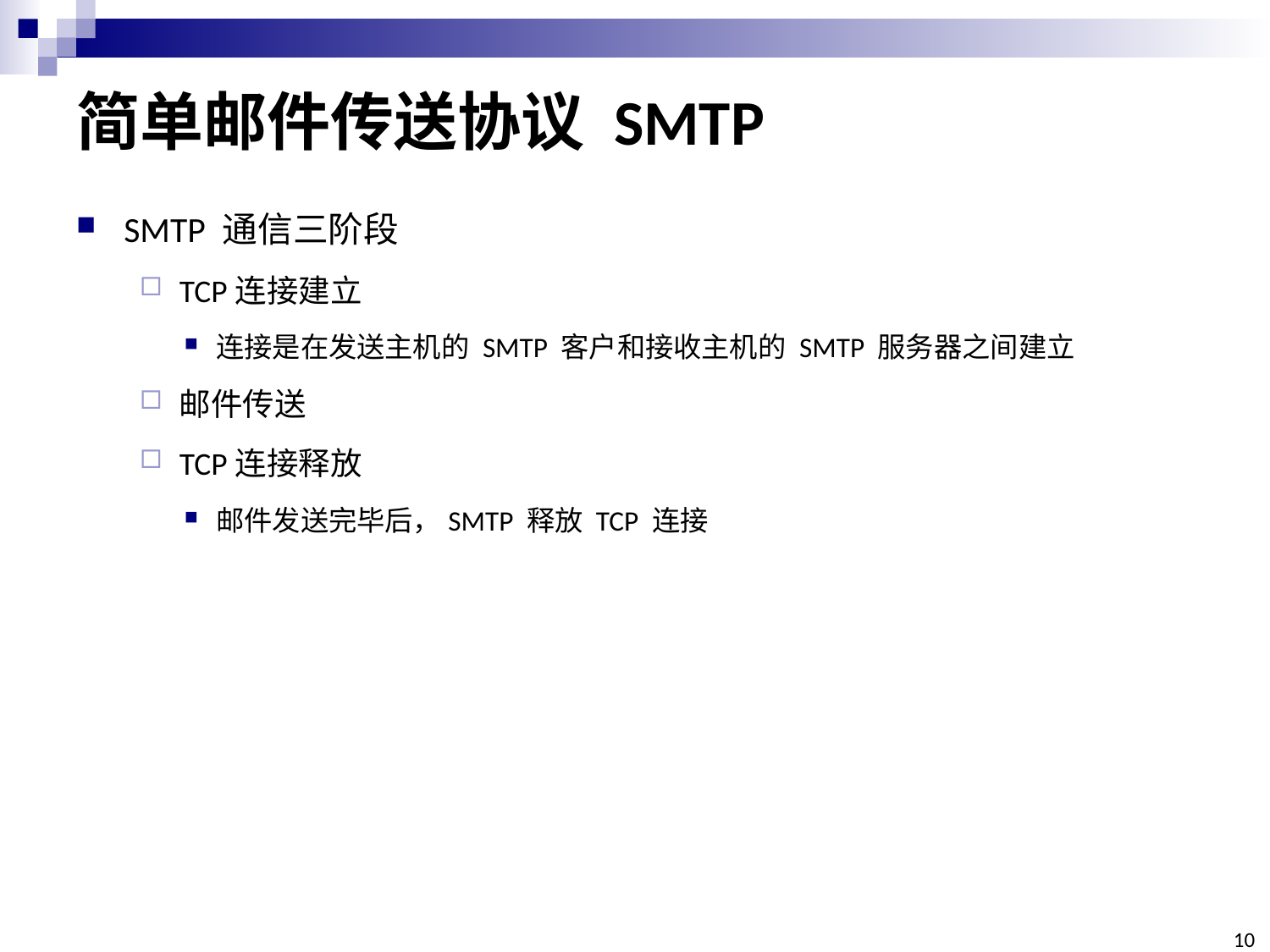

# 简单邮件传送协议 SMTP
SMTP 通信三阶段
TCP连接建立
连接是在发送主机的 SMTP 客户和接收主机的 SMTP 服务器之间建立
邮件传送
TCP连接释放
邮件发送完毕后，SMTP 释放 TCP 连接

10